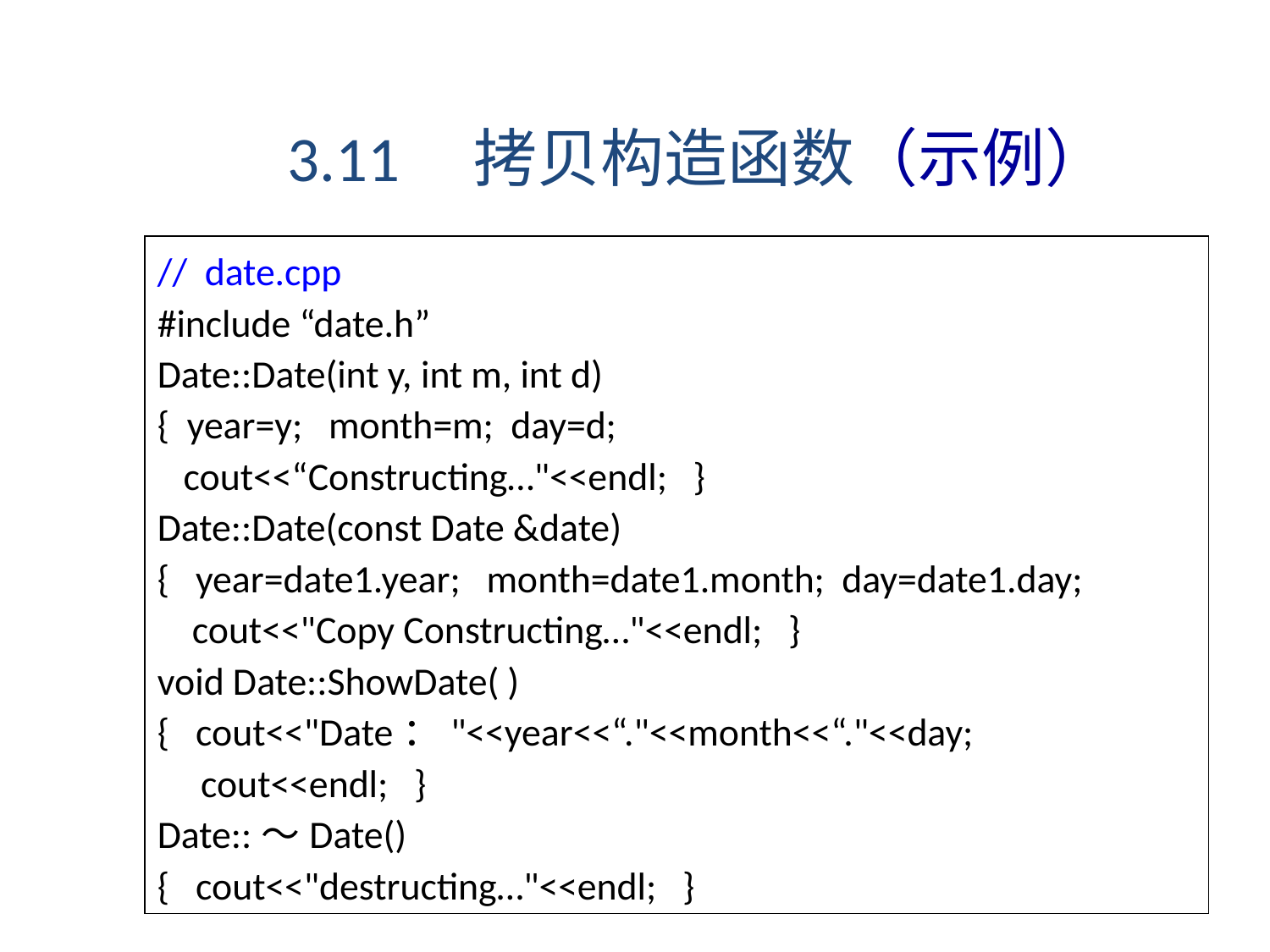

3.11    拷贝构造函数（示例）
//  date.cpp
#include “date.h”
Date::Date(int y, int m, int d)
{  year=y;   month=m;  day=d;
   cout<<“Constructing…"<<endl;   }
Date::Date(const Date &date)
{   year=date1.year;   month=date1.month;  day=date1.day;
    cout<<"Copy Constructing…"<<endl;   }
void Date::ShowDate( )
{   cout<<"Date："<<year<<“."<<month<<“."<<day;
     cout<<endl;   }
Date::～Date()
{   cout<<"destructing…"<<endl;   }